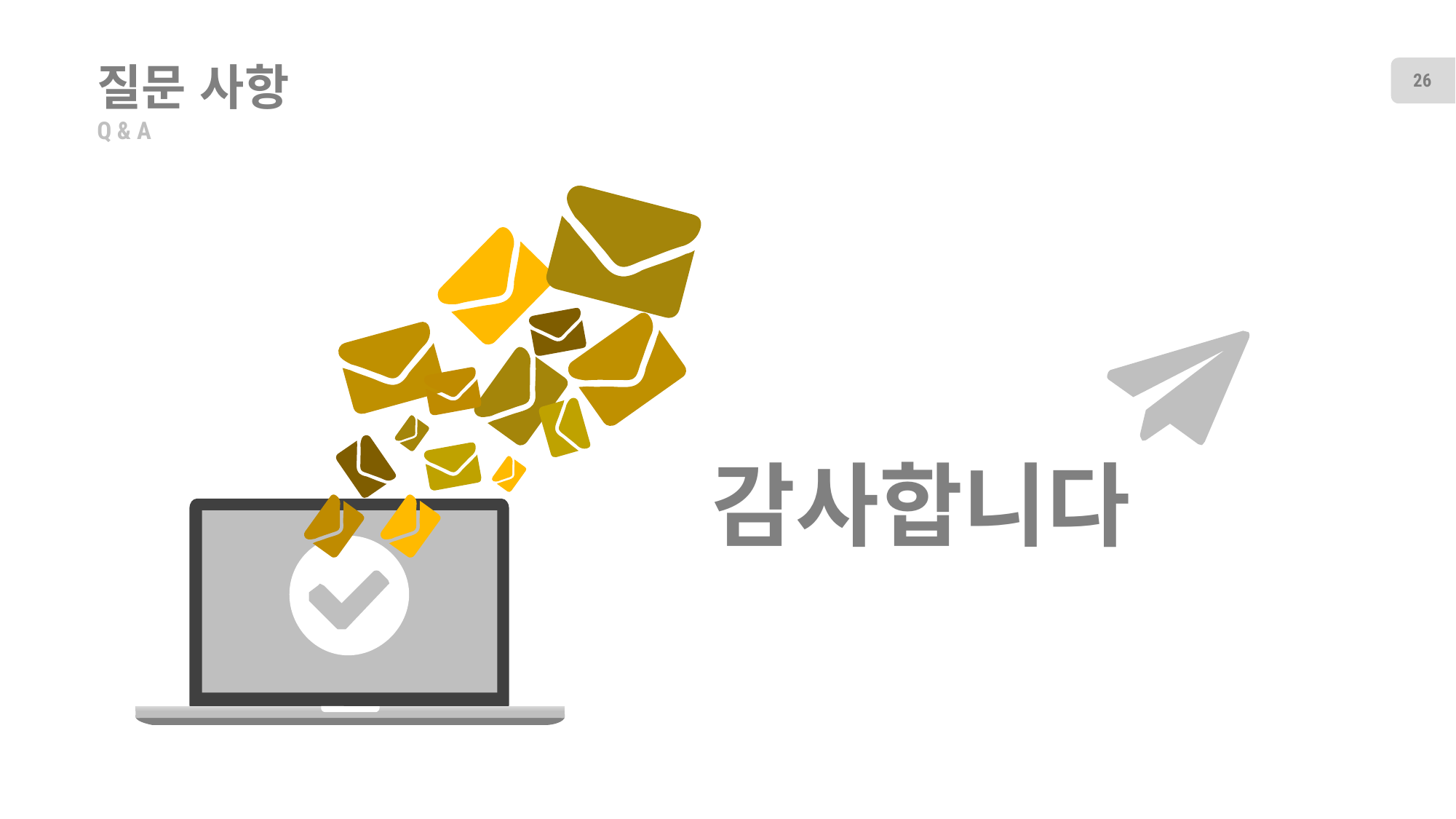

# 질문 사항
26
Q & A

감사합니다